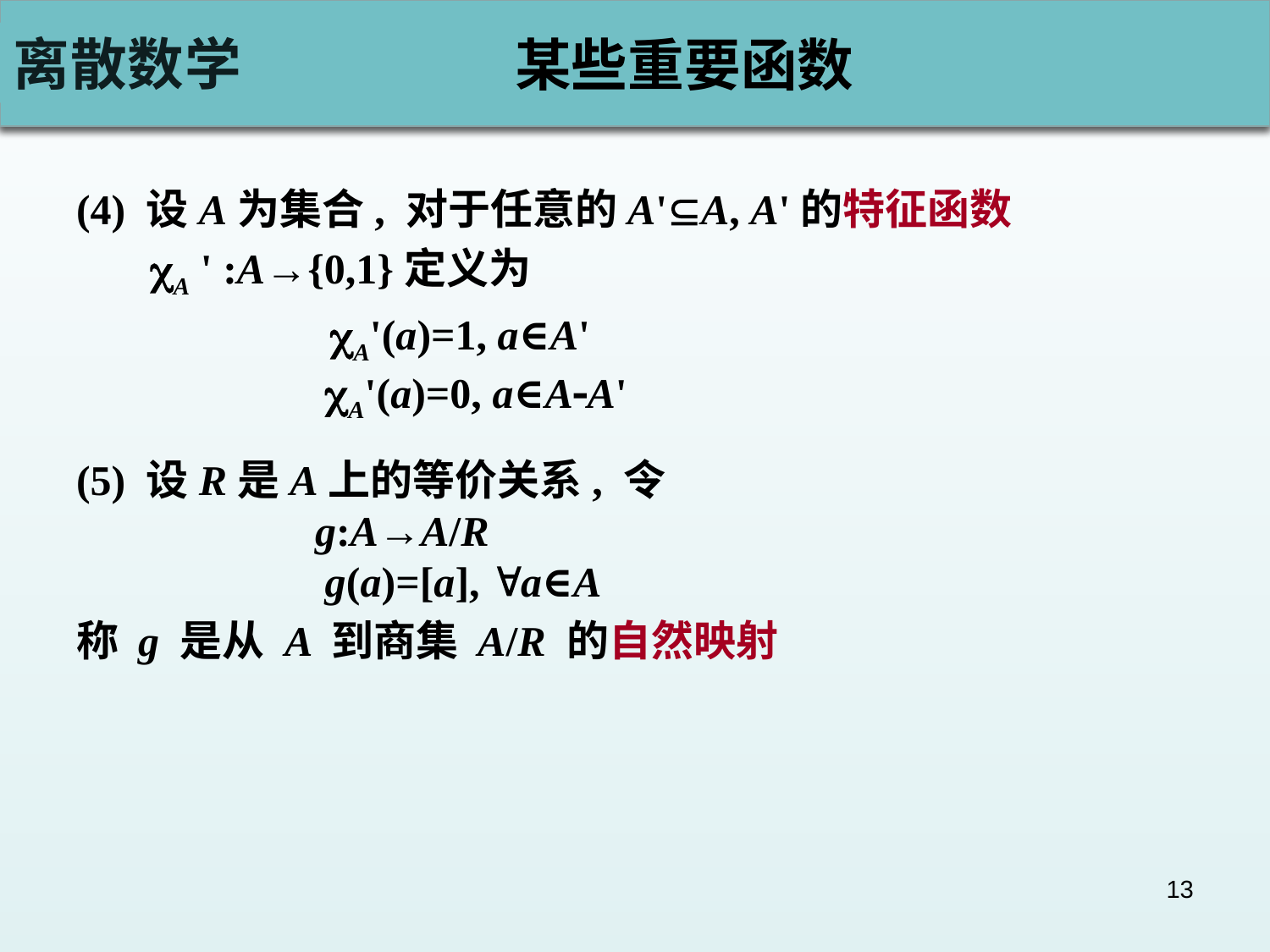

# 某些重要函数
(4) 设A为集合, 对于任意的A'⊆A, A'的特征函数
       χA ' :A→{0,1}定义为
                        χA'(a)=1, a∈A'
                   χA'(a)=0, a∈A−A'
(5) 设R是A上的等价关系, 令
                   g:A→A/R
                   g(a)=[a], ∀a∈A
称 g 是从 A 到商集 A/R 的自然映射
13